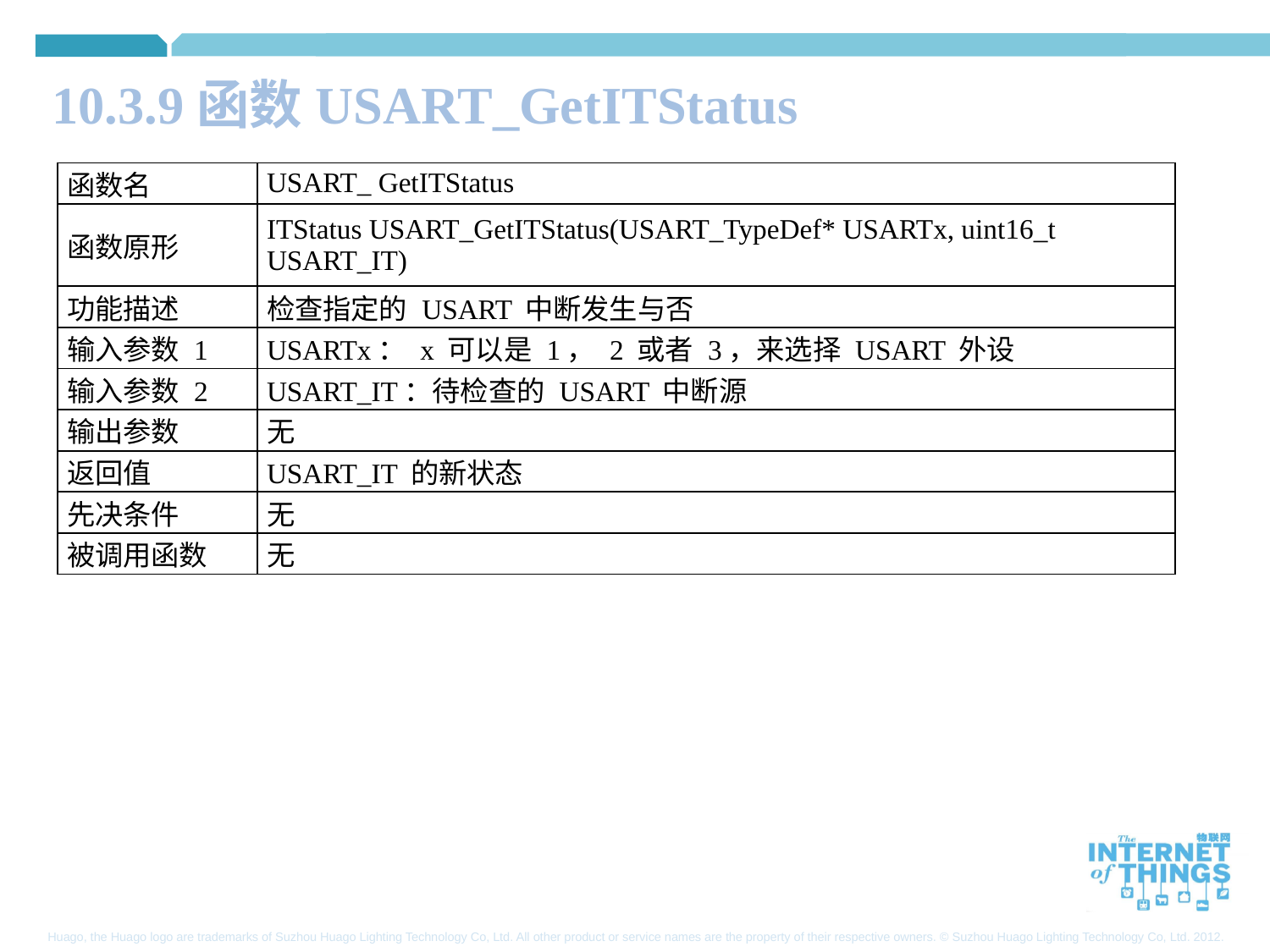

10.3.9函数USART_GetITStatus
| 函数名 | USART\_ GetITStatus |
| --- | --- |
| 函数原形 | ITStatus USART\_GetITStatus(USART\_TypeDef\* USARTx, uint16\_t USART\_IT) |
| 功能描述 | 检查指定的 USART 中断发生与否 |
| 输入参数 1 | USARTx： x 可以是 1， 2 或者 3，来选择 USART 外设 |
| 输入参数 2 | USART\_IT：待检查的 USART 中断源 |
| 输出参数 | 无 |
| 返回值 | USART\_IT 的新状态 |
| 先决条件 | 无 |
| 被调用函数 | 无 |